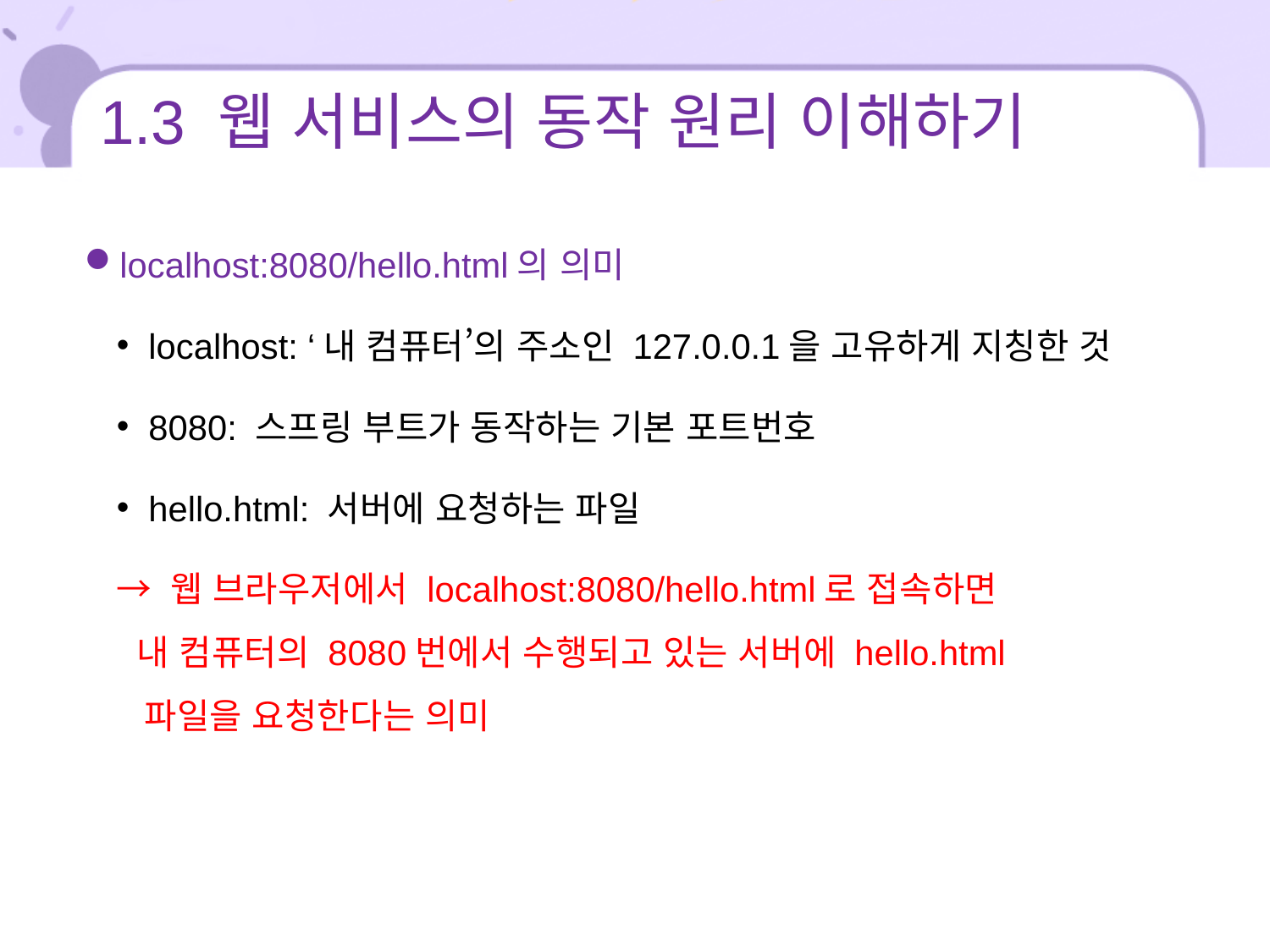

# 1.3 웹 서비스의 동작 원리 이해하기
localhost:8080/hello.html의 의미
localhost: ‘내 컴퓨터’의 주소인 127.0.0.1을 고유하게 지칭한 것
8080: 스프링 부트가 동작하는 기본 포트번호
hello.html: 서버에 요청하는 파일
→ 웹 브라우저에서 localhost:8080/hello.html로 접속하면
  내 컴퓨터의 8080번에서 수행되고 있는 서버에 hello.html
  파일을 요청한다는 의미